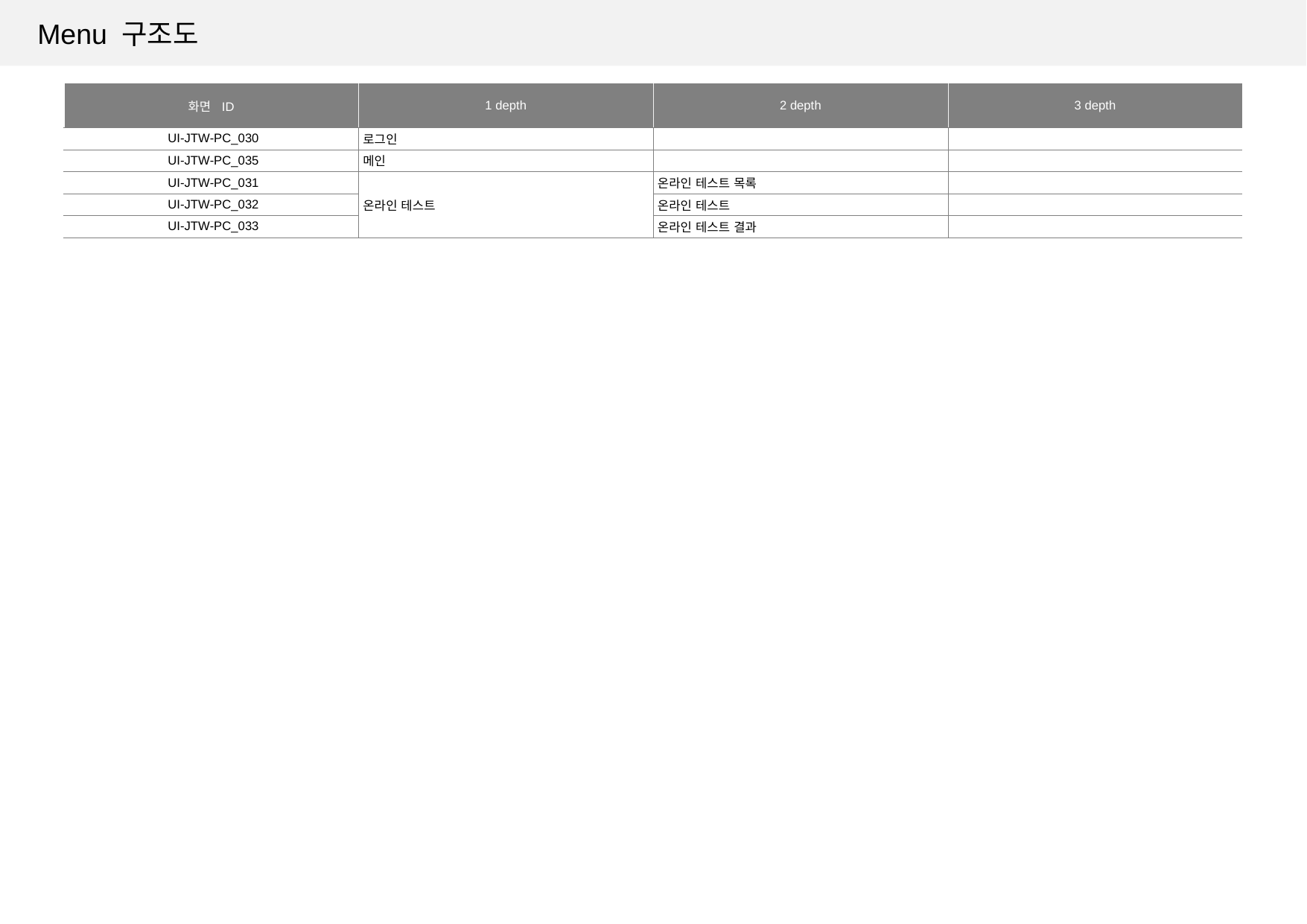

# Menu 구조도
| 화면 ID | 1 depth | 2 depth | 3 depth |
| --- | --- | --- | --- |
| UI-JTW-PC\_030 | 로그인 |  |  |
| UI-JTW-PC\_035 | 메인 |  |  |
| UI-JTW-PC\_031 | 온라인 테스트 | 온라인 테스트 목록 |  |
| UI-JTW-PC\_032 |  | 온라인 테스트 |  |
| UI-JTW-PC\_033 |  | 온라인 테스트 결과 |  |